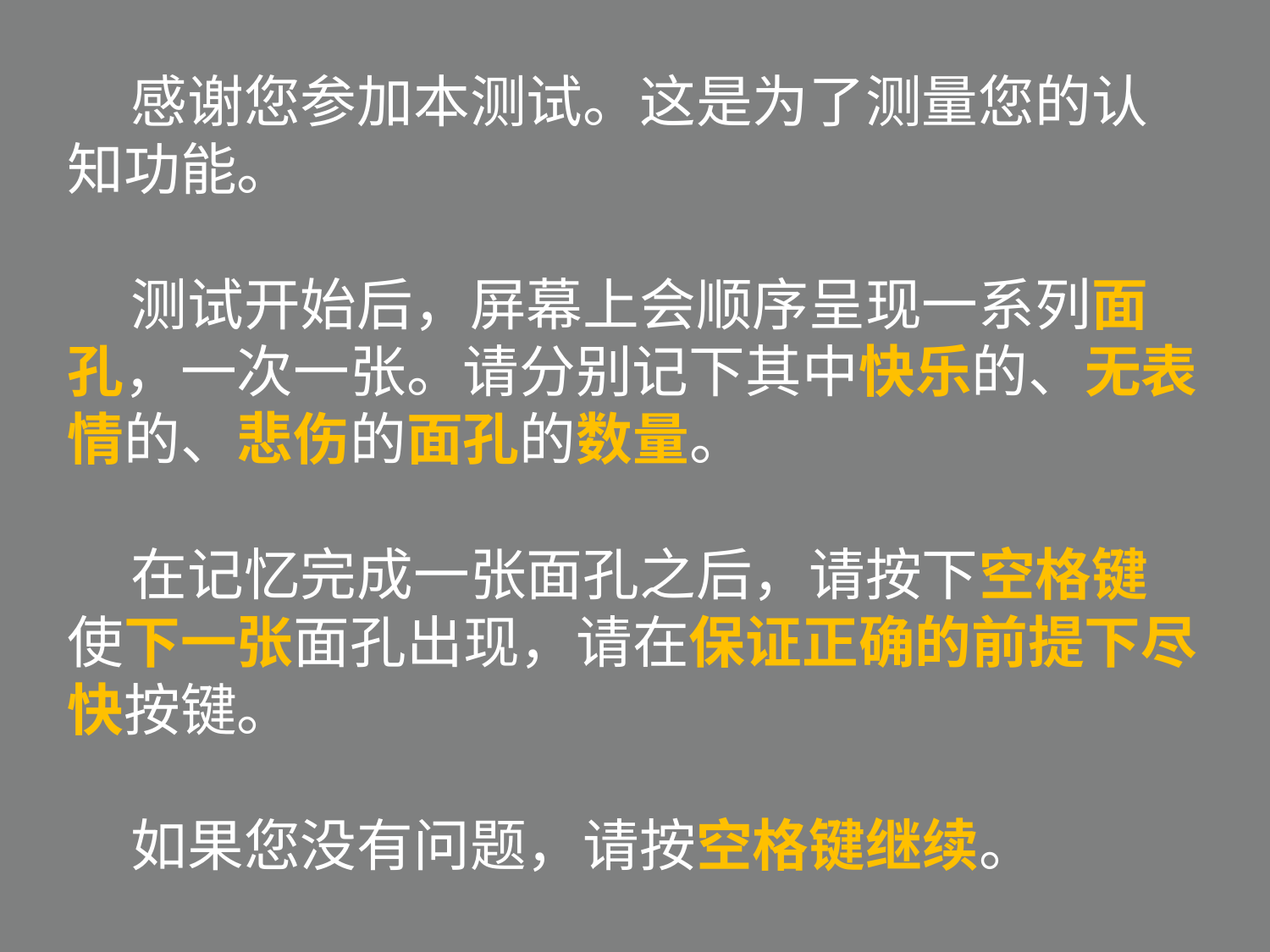

感谢您参加本测试。这是为了测量您的认知功能。

测试开始后，屏幕上会顺序呈现一系列面孔，一次一张。请分别记下其中快乐的、无表情的、悲伤的面孔的数量。

在记忆完成一张面孔之后，请按下空格键使下一张面孔出现，请在保证正确的前提下尽快按键。

如果您没有问题，请按空格键继续。